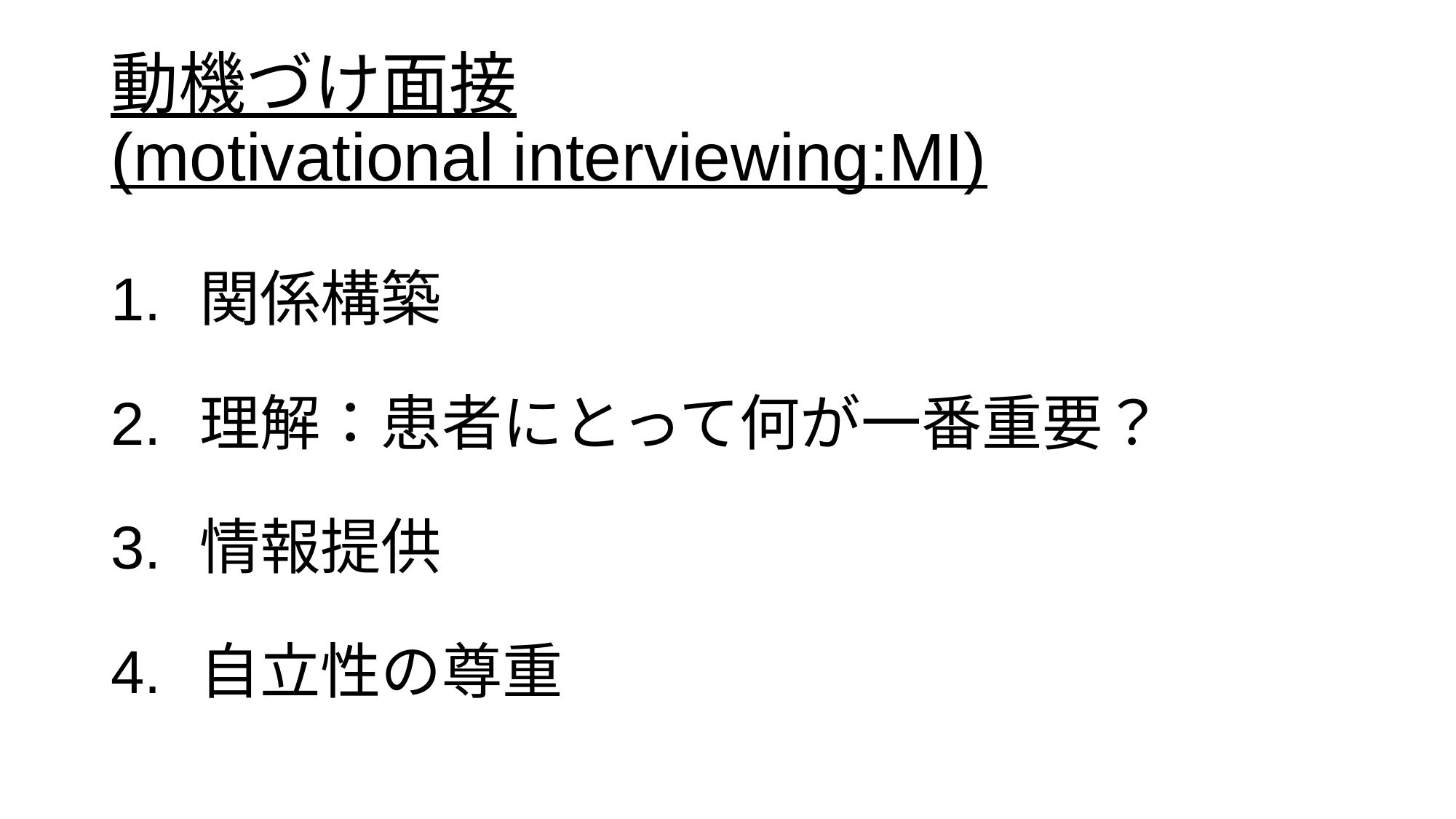

# 動機づけ面接 (motivational interviewing:MI)
関係構築
理解：患者にとって何が一番重要？
情報提供
自立性の尊重